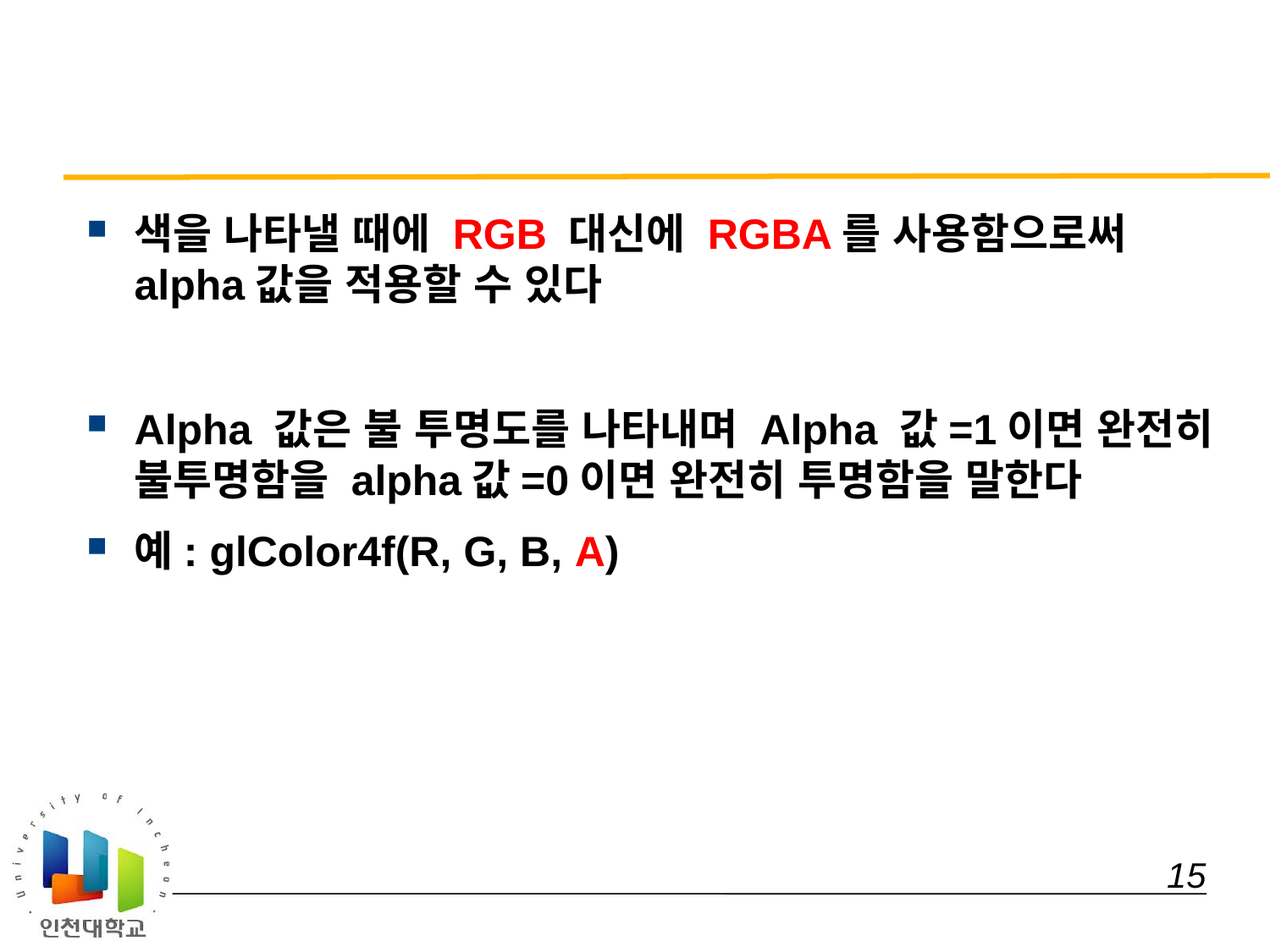

#
색을 나타낼 때에 RGB 대신에 RGBA를 사용함으로써 alpha값을 적용할 수 있다

Alpha 값은 불 투명도를 나타내며 Alpha 값=1이면 완전히 불투명함을 alpha값=0이면 완전히 투명함을 말한다
예: glColor4f(R, G, B, A)

 15